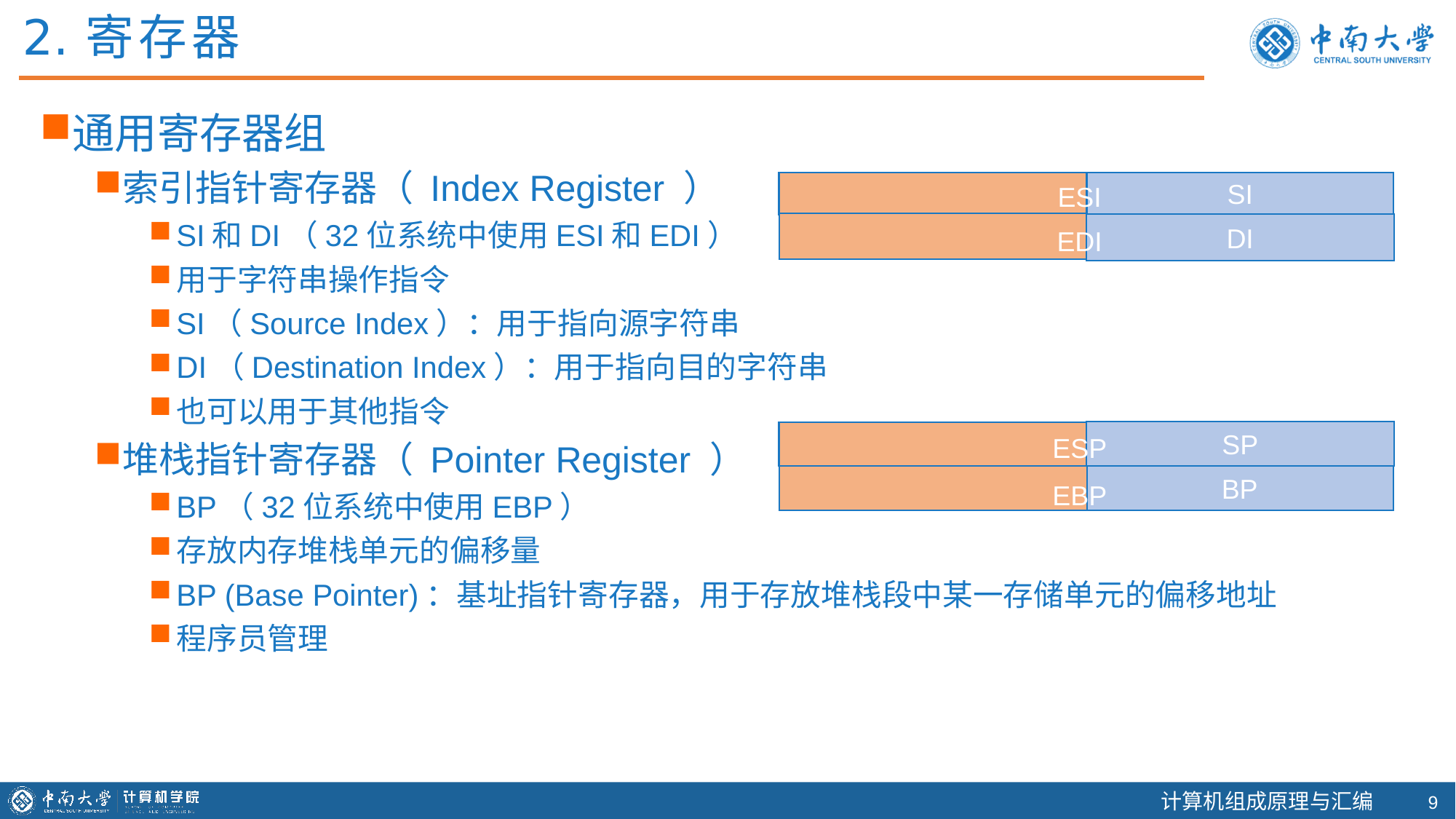

2.寄存器
通用寄存器组
索引指针寄存器（ Index Register ）
SI和DI（32位系统中使用ESI和EDI）
用于字符串操作指令
SI（Source Index）：用于指向源字符串
DI（Destination Index）：用于指向目的字符串
也可以用于其他指令
堆栈指针寄存器（ Pointer Register ）
BP（32位系统中使用EBP）
存放内存堆栈单元的偏移量
BP (Base Pointer)：基址指针寄存器，用于存放堆栈段中某一存储单元的偏移地址
程序员管理

SI
ESI

DI
EDI
SP

ESP
BP

EBP
9